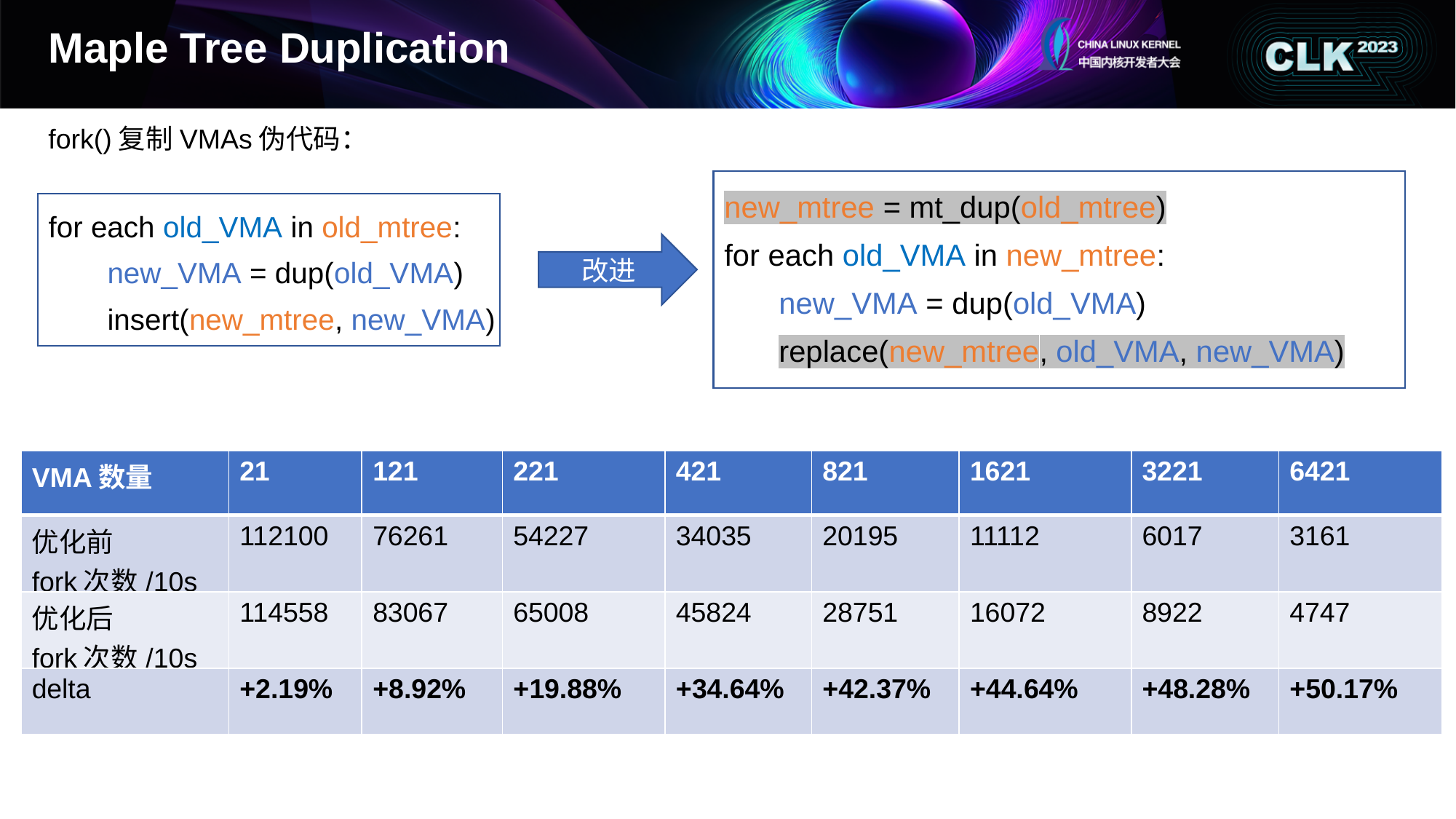

# Maple Tree Duplication
fork()复制VMAs伪代码：

for each old_VMA in old_mtree:
new_VMA = dup(old_VMA)
insert(new_mtree, new_VMA)

new_mtree = mt_dup(old_mtree)
for each old_VMA in new_mtree:
new_VMA = dup(old_VMA)
replace(new_mtree, old_VMA, new_VMA)

改进
| VMA数量 | 21 | 121 | 221 | 421 | 821 | 1621 | 3221 | 6421 |
| --- | --- | --- | --- | --- | --- | --- | --- | --- |
| 优化前 fork次数/10s | 112100 | 76261 | 54227 | 34035 | 20195 | 11112 | 6017 | 3161 |
| 优化后 fork次数/10s | 114558 | 83067 | 65008 | 45824 | 28751 | 16072 | 8922 | 4747 |
| delta | +2.19% | +8.92% | +19.88% | +34.64% | +42.37% | +44.64% | +48.28% | +50.17% |